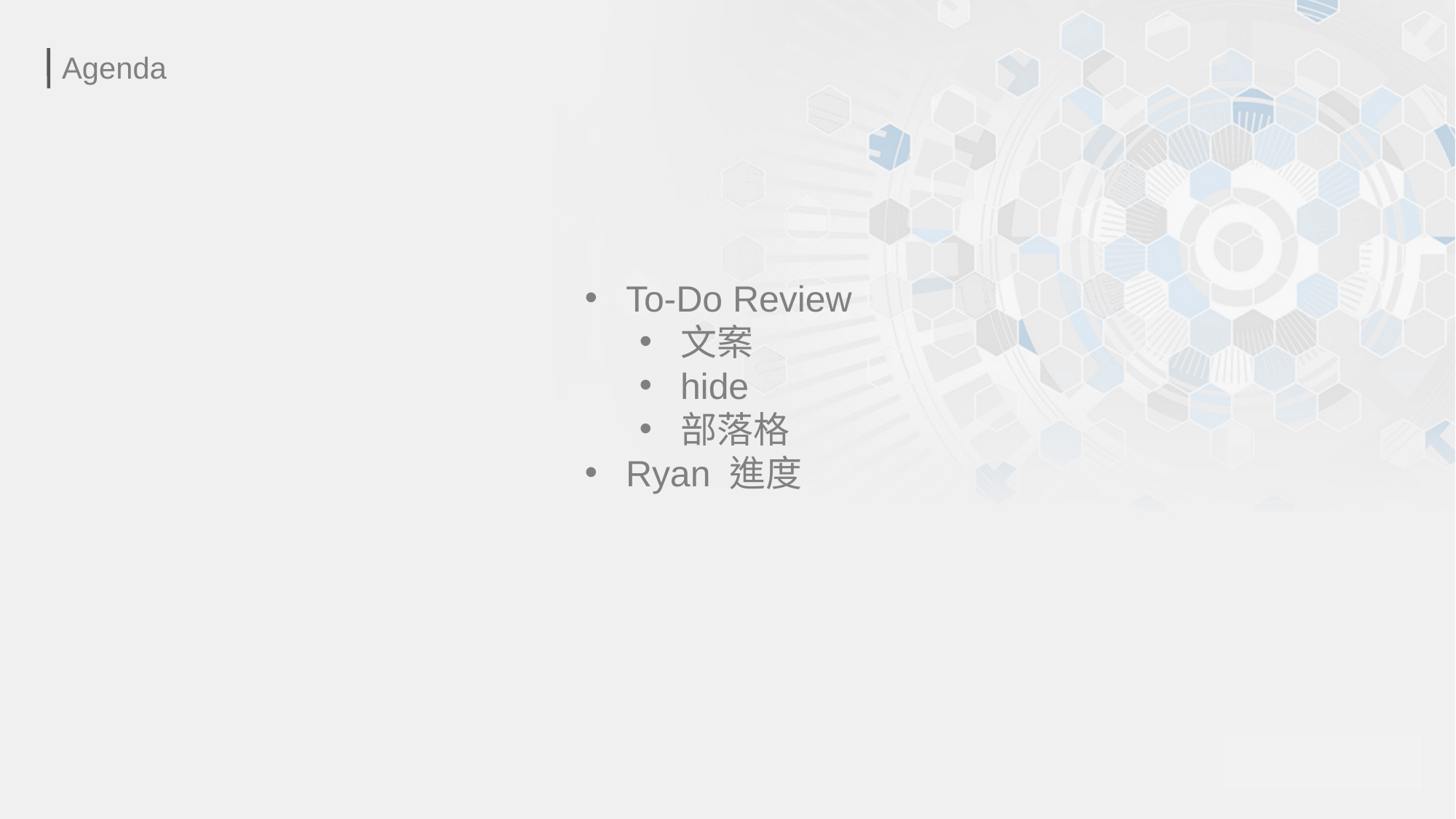

Agenda

To-Do Review
文案
hide
部落格
Ryan 進度